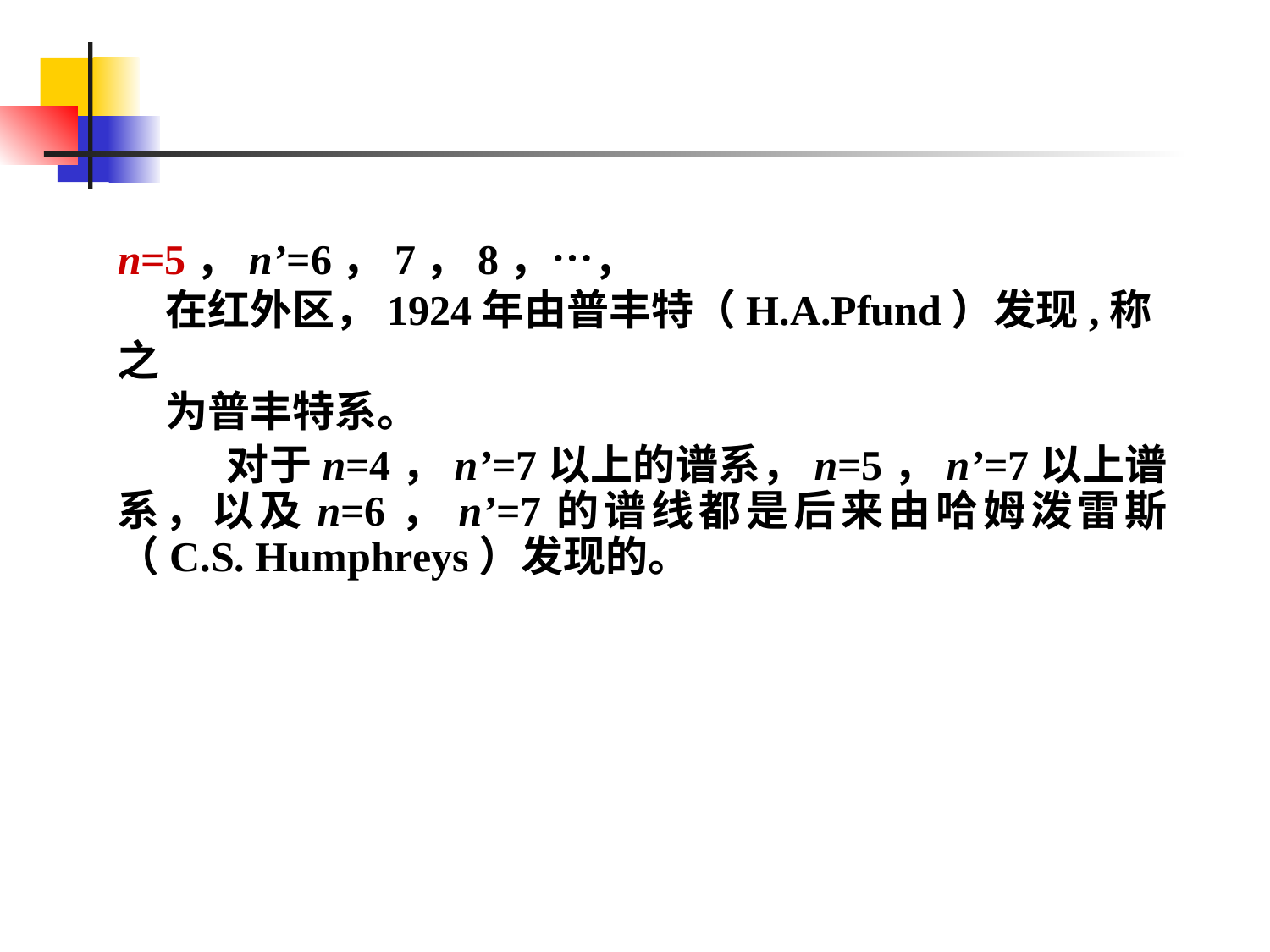

n=5，n’=6，7，8，…，
    在红外区，1924年由普丰特（H.A.Pfund）发现,称之
    为普丰特系。
          对于n=4，n’=7以上的谱系，n=5，n’=7以上谱系，以及n=6，n’=7的谱线都是后来由哈姆泼雷斯 （C.S. Humphreys）发现的。